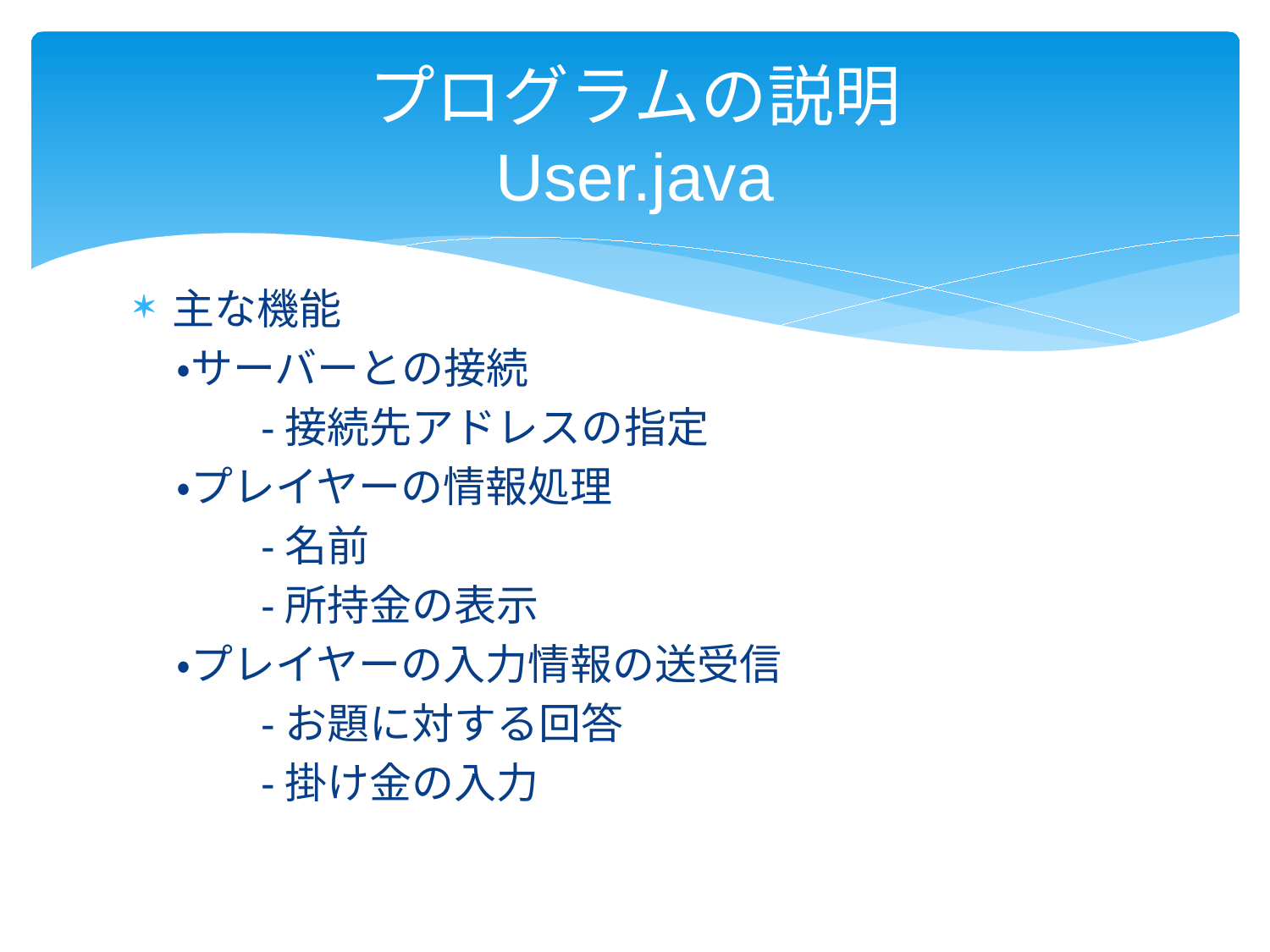

# プログラムの説明 User.java
主な機能
　・サーバーとの接続
	-接続先アドレスの指定
　・プレイヤーの情報処理
	-名前
	-所持金の表示
　・プレイヤーの入力情報の送受信
	-お題に対する回答
	-掛け金の入力